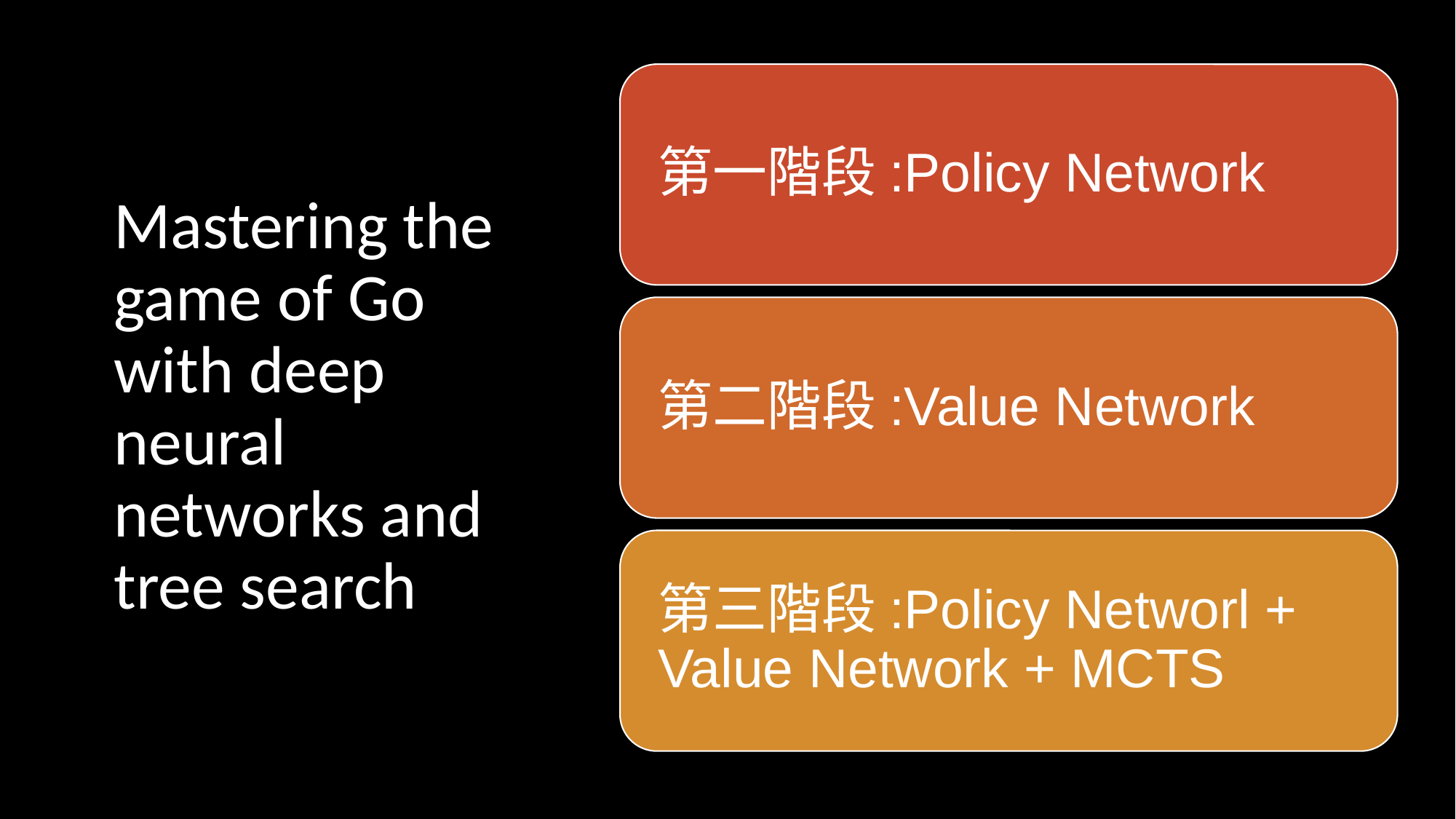

第一階段:Policy Network
第二階段:Value Network
第三階段:Policy Networl + Value Network + MCTS
# Mastering the game of Go with deep neural networks and tree search